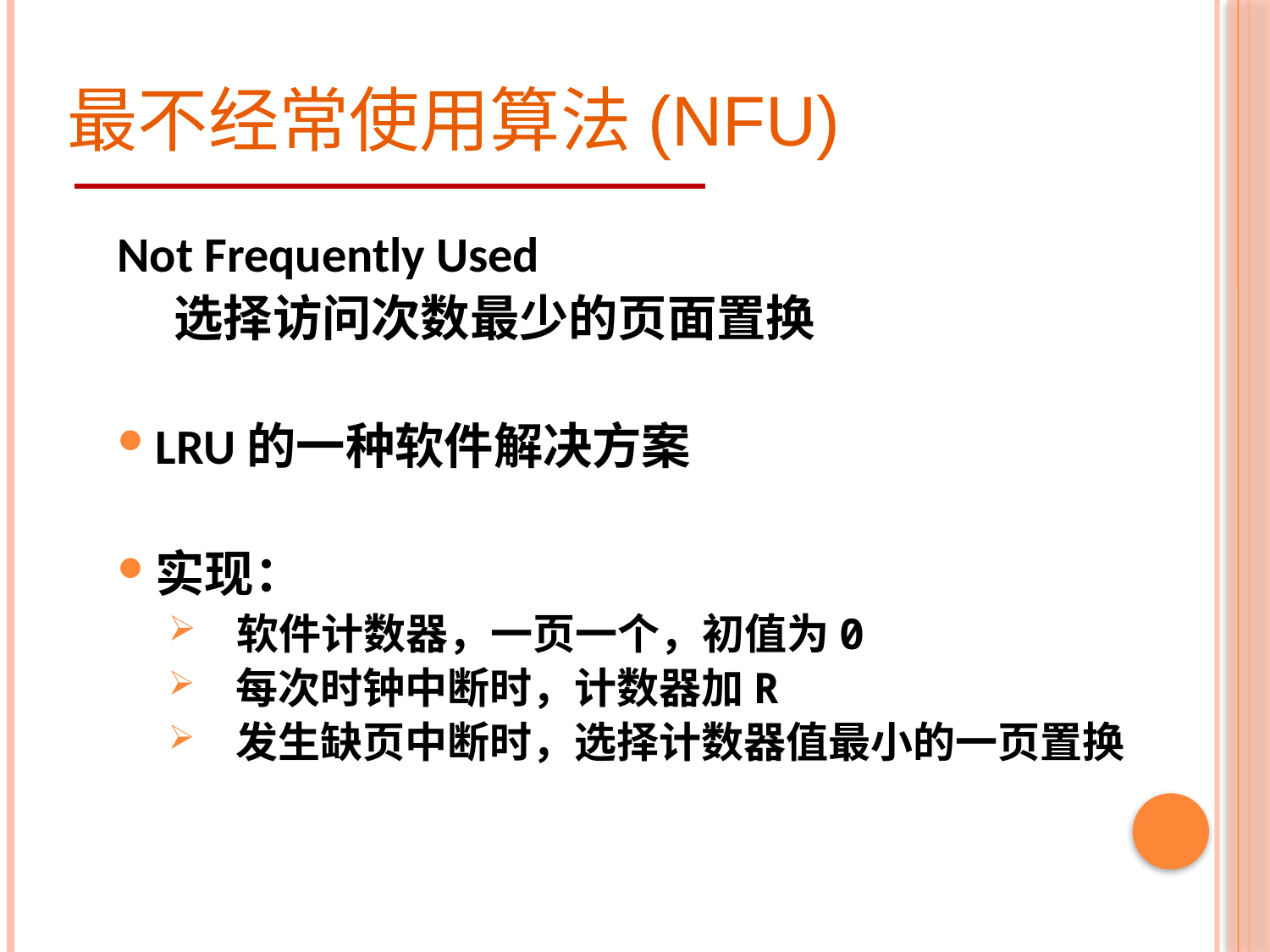

# 最不经常使用算法(NFU)
Not Frequently Used
    选择访问次数最少的页面置换

LRU的一种软件解决方案

实现：
  软件计数器，一页一个，初值为0
  每次时钟中断时，计数器加R
  发生缺页中断时，选择计数器值最小的一页置换